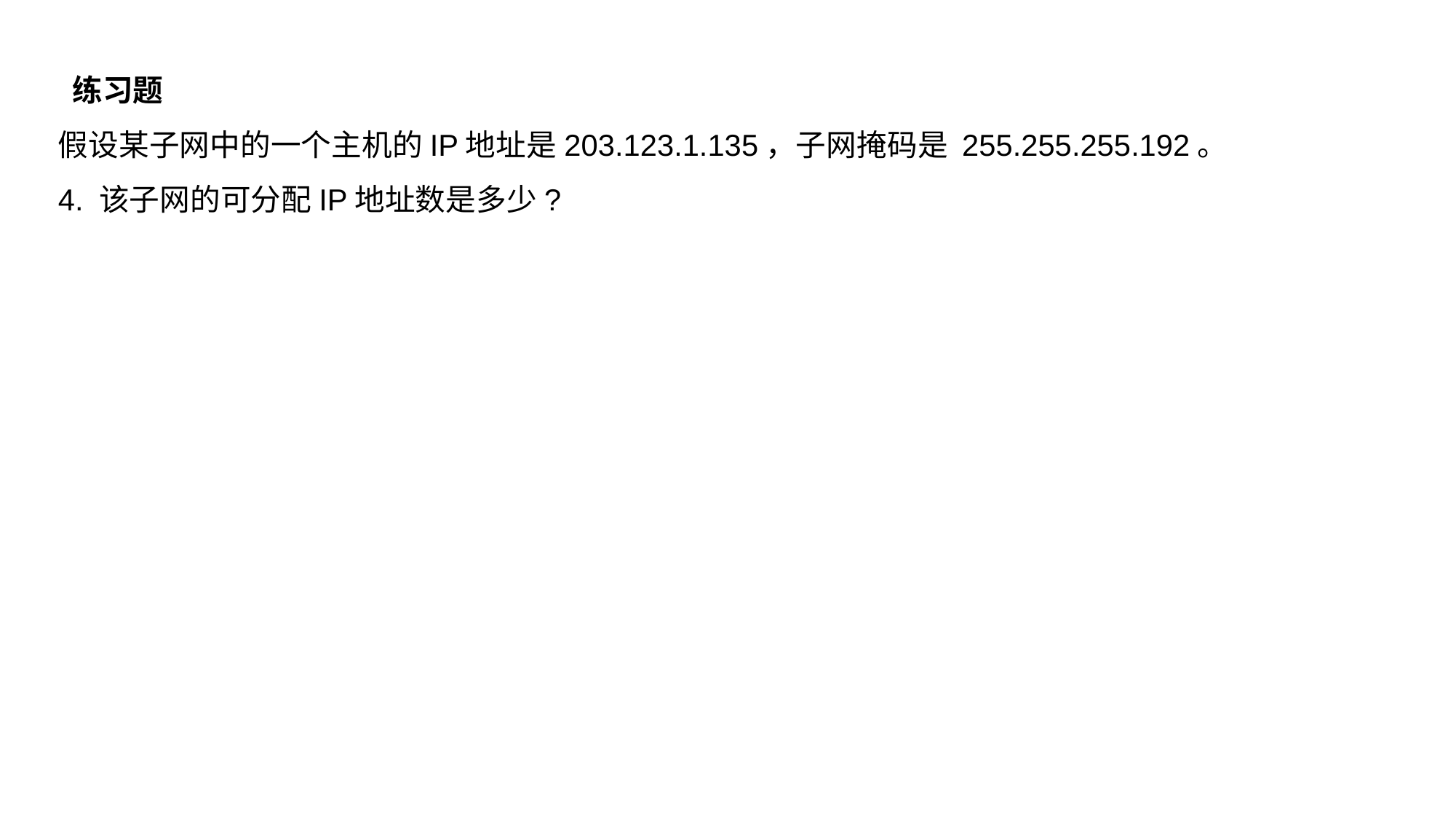

练习题
假设某子网中的一个主机的IP地址是203.123.1.135，子网掩码是 255.255.255.192。
4. 该子网的可分配IP地址数是多少?